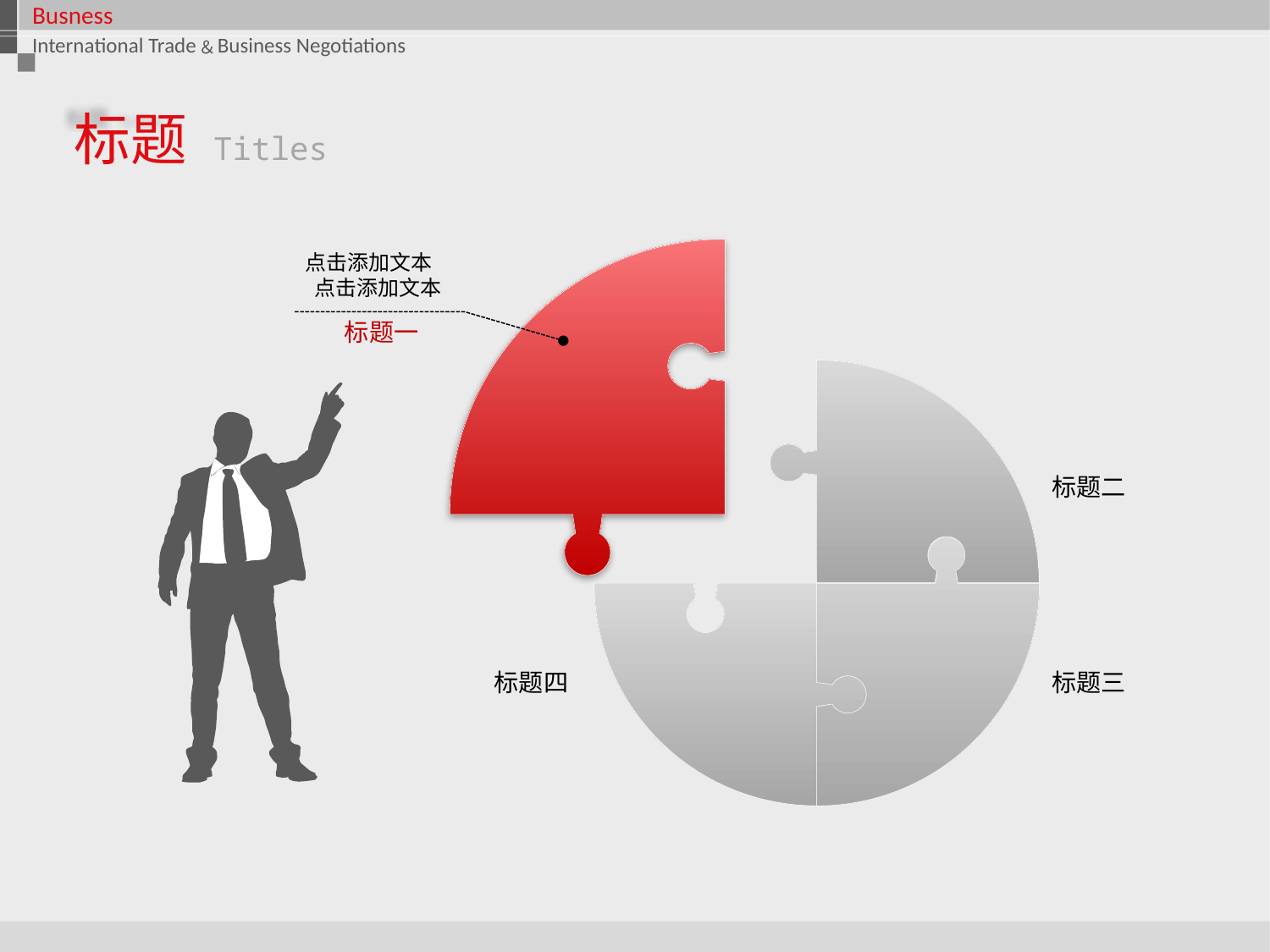

标题 Titles

点击添加文本
点击添加文本
标题一

标题二
标题四
标题三